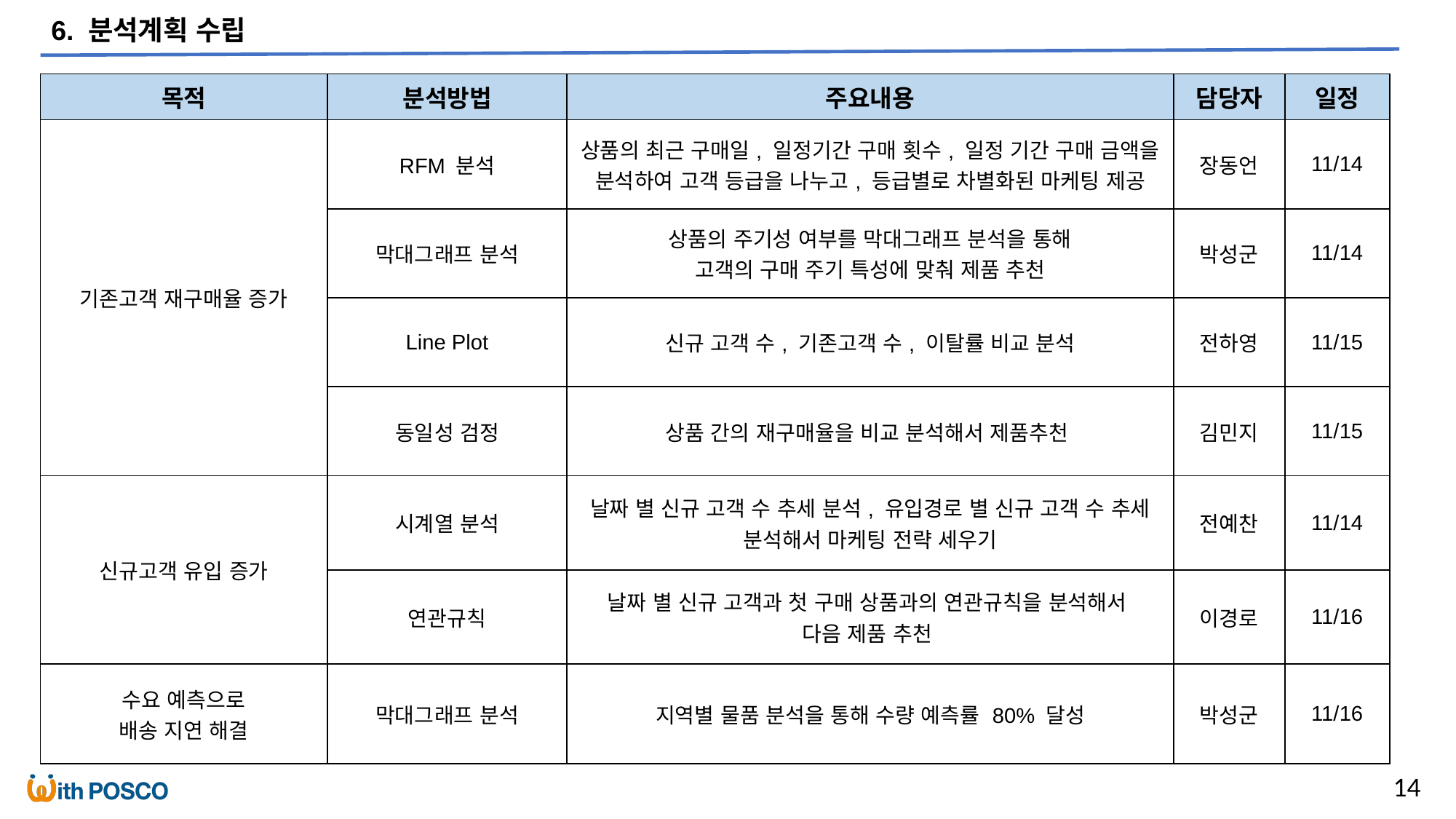

6. 분석계획 수립

| 목적 | 분석방법 | 주요내용 | 담당자 | 일정 |
| --- | --- | --- | --- | --- |
| 기존고객 재구매율 증가 | RFM 분석 | 상품의 최근 구매일, 일정기간 구매 횟수, 일정 기간 구매 금액을 분석하여 고객 등급을 나누고, 등급별로 차별화된 마케팅 제공 | 장동언 | 11/14 |
|  | 막대그래프 분석 | 상품의 주기성 여부를 막대그래프 분석을 통해 고객의 구매 주기 특성에 맞춰 제품 추천 | 박성군 | 11/14 |
|  | Line Plot | 신규 고객 수, 기존고객 수, 이탈률 비교 분석 | 전하영 | 11/15 |
|  | 동일성 검정 | 상품 간의 재구매율을 비교 분석해서 제품추천 | 김민지 | 11/15 |
| 신규고객 유입 증가 | 시계열 분석 | 날짜 별 신규 고객 수 추세 분석, 유입경로 별 신규 고객 수 추세 분석해서 마케팅 전략 세우기 | 전예찬 | 11/14 |
|  | 연관규칙 | 날짜 별 신규 고객과 첫 구매 상품과의 연관규칙을 분석해서 다음 제품 추천 | 이경로 | 11/16 |
| 수요 예측으로 배송 지연 해결 | 막대그래프 분석 | 지역별 물품 분석을 통해 수량 예측률 80% 달성 | 박성군 | 11/16 |
14